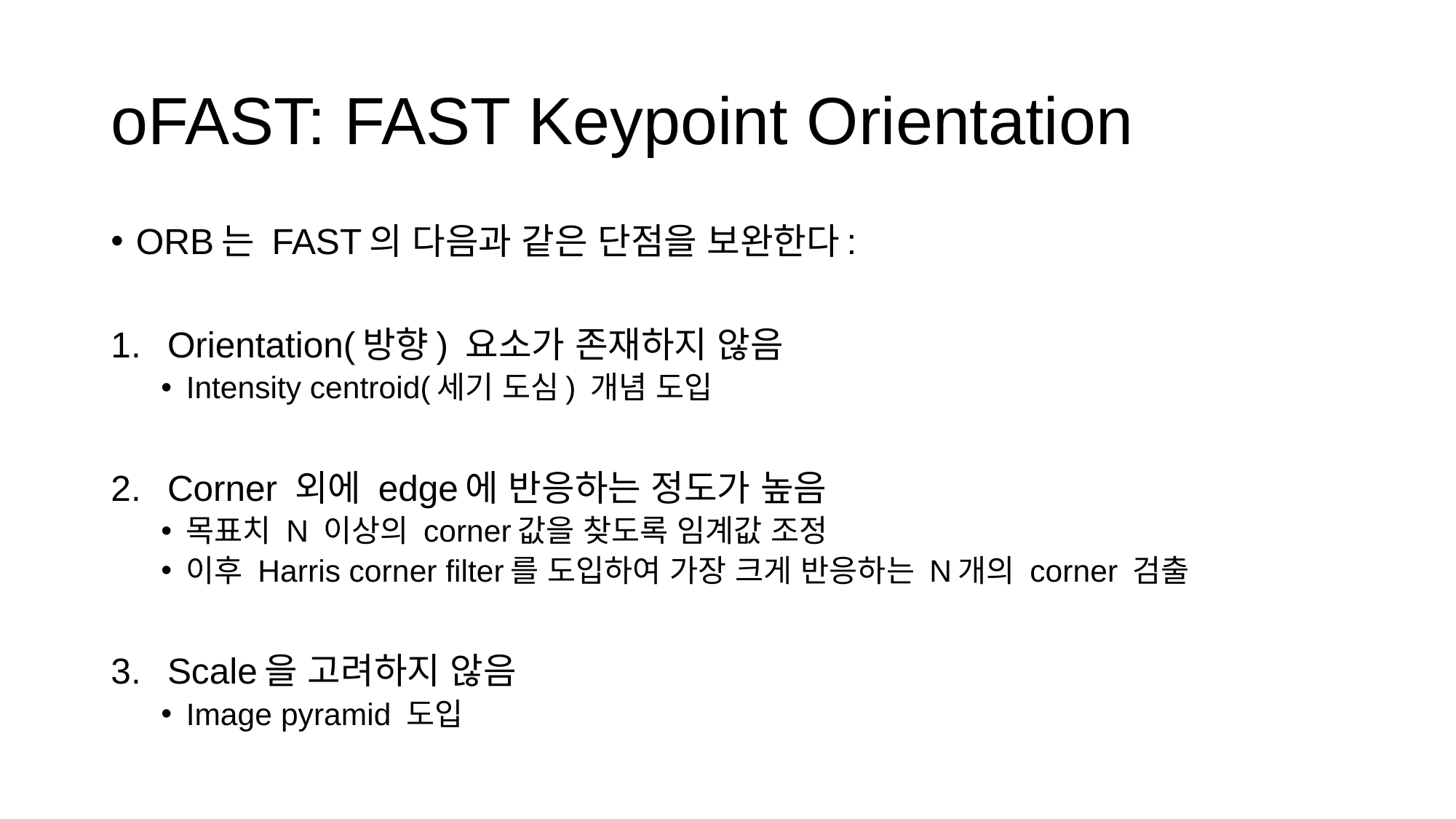

# oFAST: FAST Keypoint Orientation
ORB는 FAST의 다음과 같은 단점을 보완한다:

Orientation(방향) 요소가 존재하지 않음
Intensity centroid(세기 도심) 개념 도입

Corner 외에 edge에 반응하는 정도가 높음
목표치 N 이상의 corner값을 찾도록 임계값 조정
이후 Harris corner filter를 도입하여 가장 크게 반응하는 N개의 corner 검출

Scale을 고려하지 않음
Image pyramid 도입